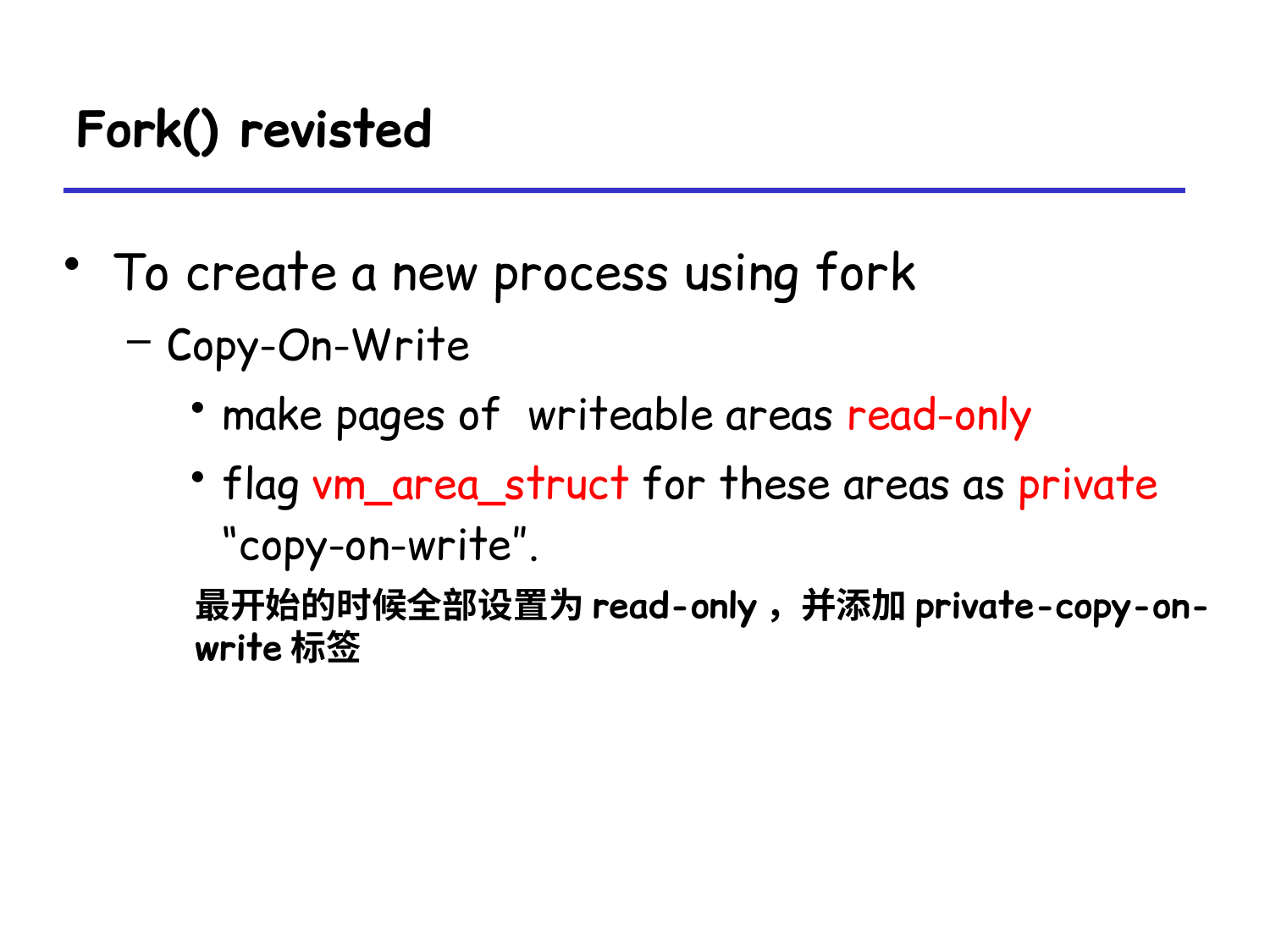

# Fork() revisted
To create a new process using fork
Copy-On-Write
make pages of  writeable areas read-only
flag vm_area_struct for these areas as private “copy-on-write”.
最开始的时候全部设置为read-only，并添加private-copy-on-
write标签
55